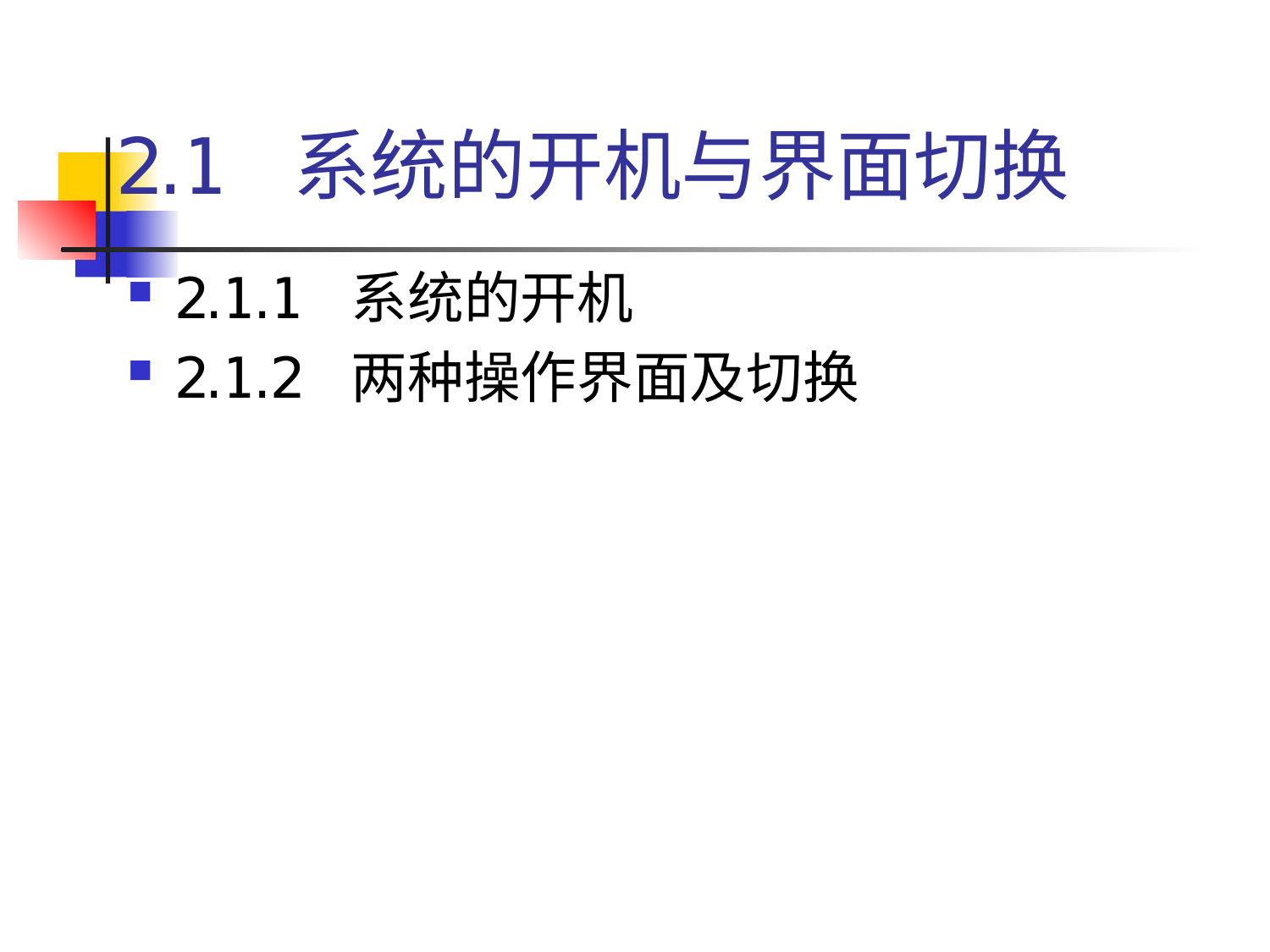

# 2.1  系统的开机与界面切换
2.1.1  系统的开机
2.1.2  两种操作界面及切换